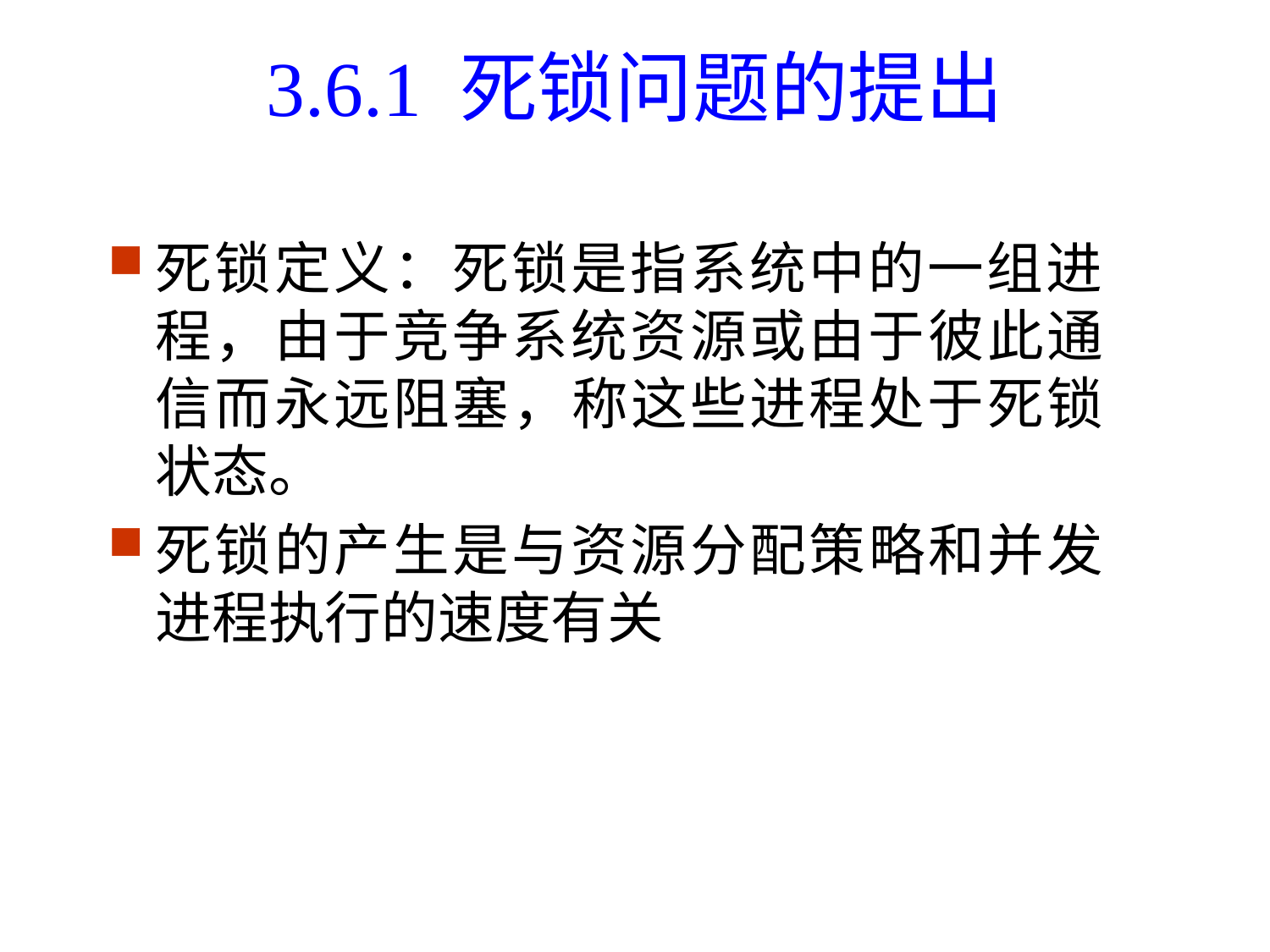

# 3.6.1 死锁问题的提出
死锁定义：死锁是指系统中的一组进程，由于竞争系统资源或由于彼此通信而永远阻塞，称这些进程处于死锁状态。
死锁的产生是与资源分配策略和并发进程执行的速度有关